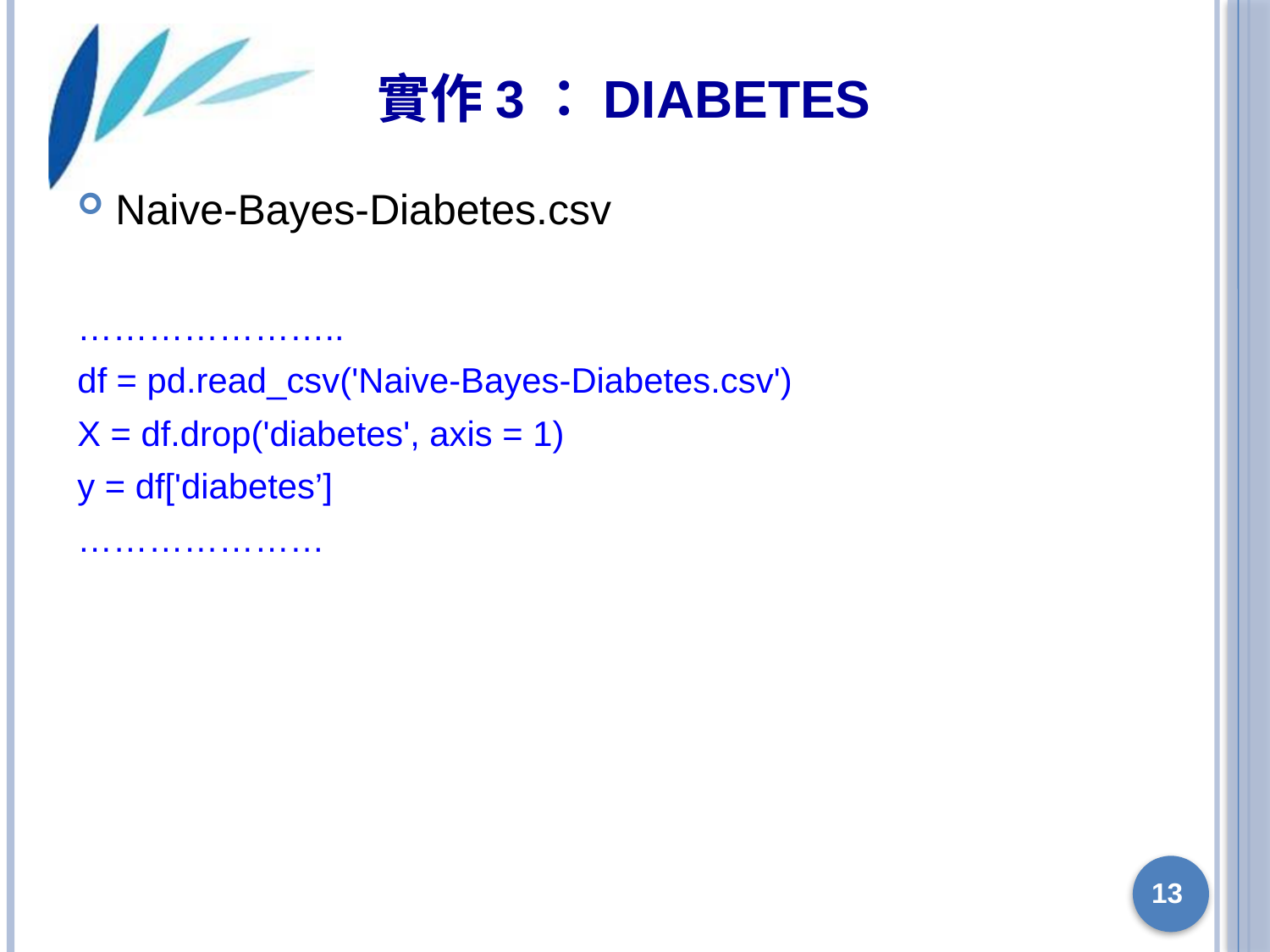

# 實作3：Diabetes
Naive-Bayes-Diabetes.csv

…………………..
df = pd.read_csv('Naive-Bayes-Diabetes.csv')
X = df.drop('diabetes', axis = 1)
y = df['diabetes’]
…………………
13